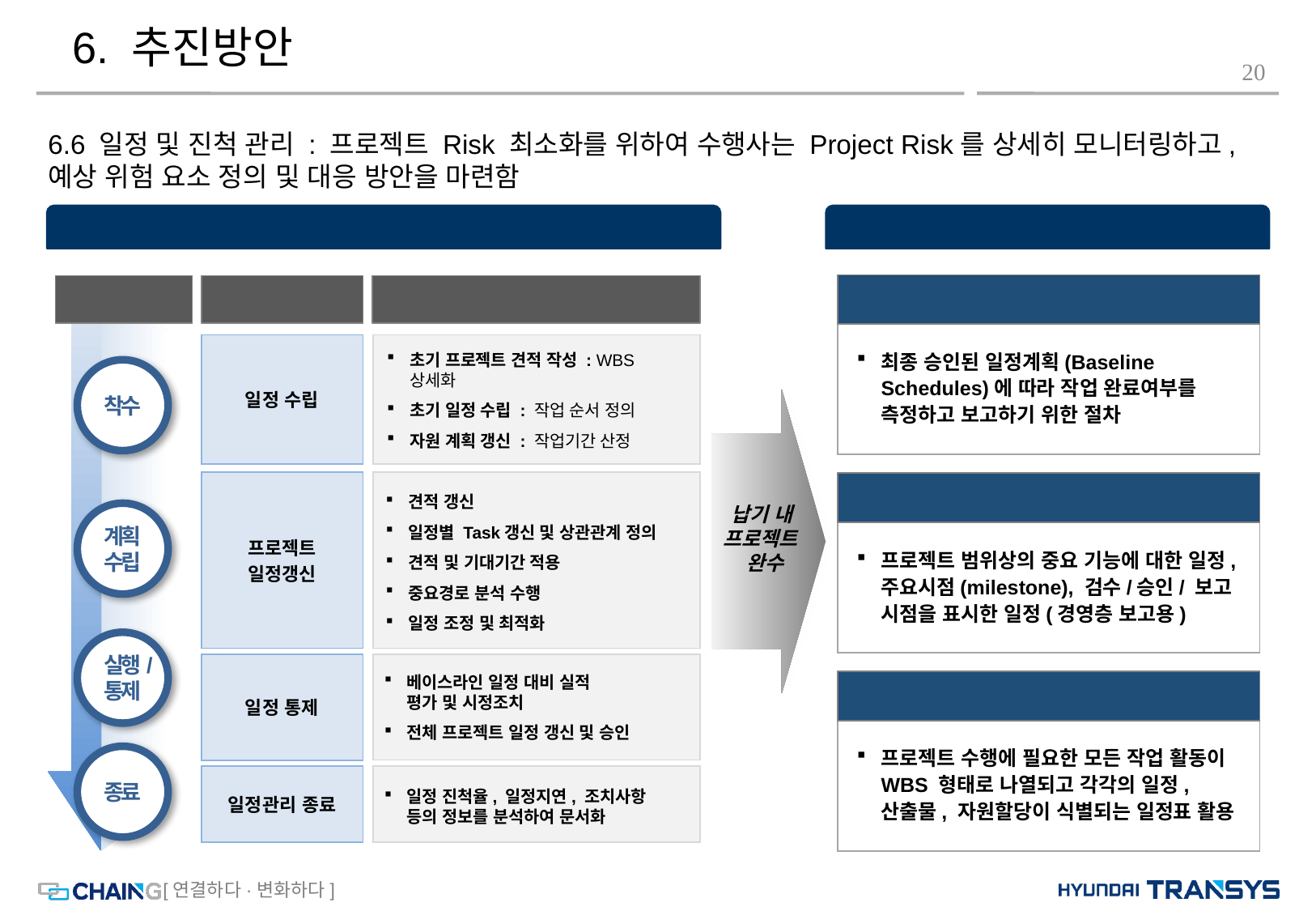

# 6. 추진방안
20
6.6 일정 및 진척 관리 : 프로젝트 Risk 최소화를 위하여 수행사는 Project Risk를 상세히 모니터링하고, 예상 위험 요소 정의 및 대응 방안을 마련함
진척도 관리 단계 및 절차
산출물
진척관리 절차
최종 승인된 일정계획(Baseline Schedules)에 따라 작업 완료여부를 측정하고 보고하기 위한 절차
관리단계
주요수행작업
세부 테스크

일정 수립

초기 프로젝트 견적 작성 : WBS 상세화
초기 일정 수립 : 작업 순서 정의
자원 계획 갱신 : 작업기간 산정
프로젝트
일정갱신

견적 갱신
일정별 Task갱신 및 상관관계 정의
견적 및 기대기간 적용
중요경로 분석 수행
일정 조정 및 최적화
일정 통제

베이스라인 일정 대비 실적
평가 및 시정조치
전체 프로젝트 일정 갱신 및 승인

일정관리 종료
일정 진척율, 일정지연, 조치사항
등의 정보를 분석하여 문서화
착수

 납기 내
프로젝트
 완수
마스터 일정
프로젝트 범위상의 중요 기능에 대한 일정, 주요시점(milestone), 검수/승인/ 보고 시점을 표시한 일정(경영층 보고용)
계획
수립
 실행/
통제
상세 일정
프로젝트 수행에 필요한 모든 작업 활동이 WBS 형태로 나열되고 각각의 일정, 산출물, 자원할당이 식별되는 일정표 활용
종료